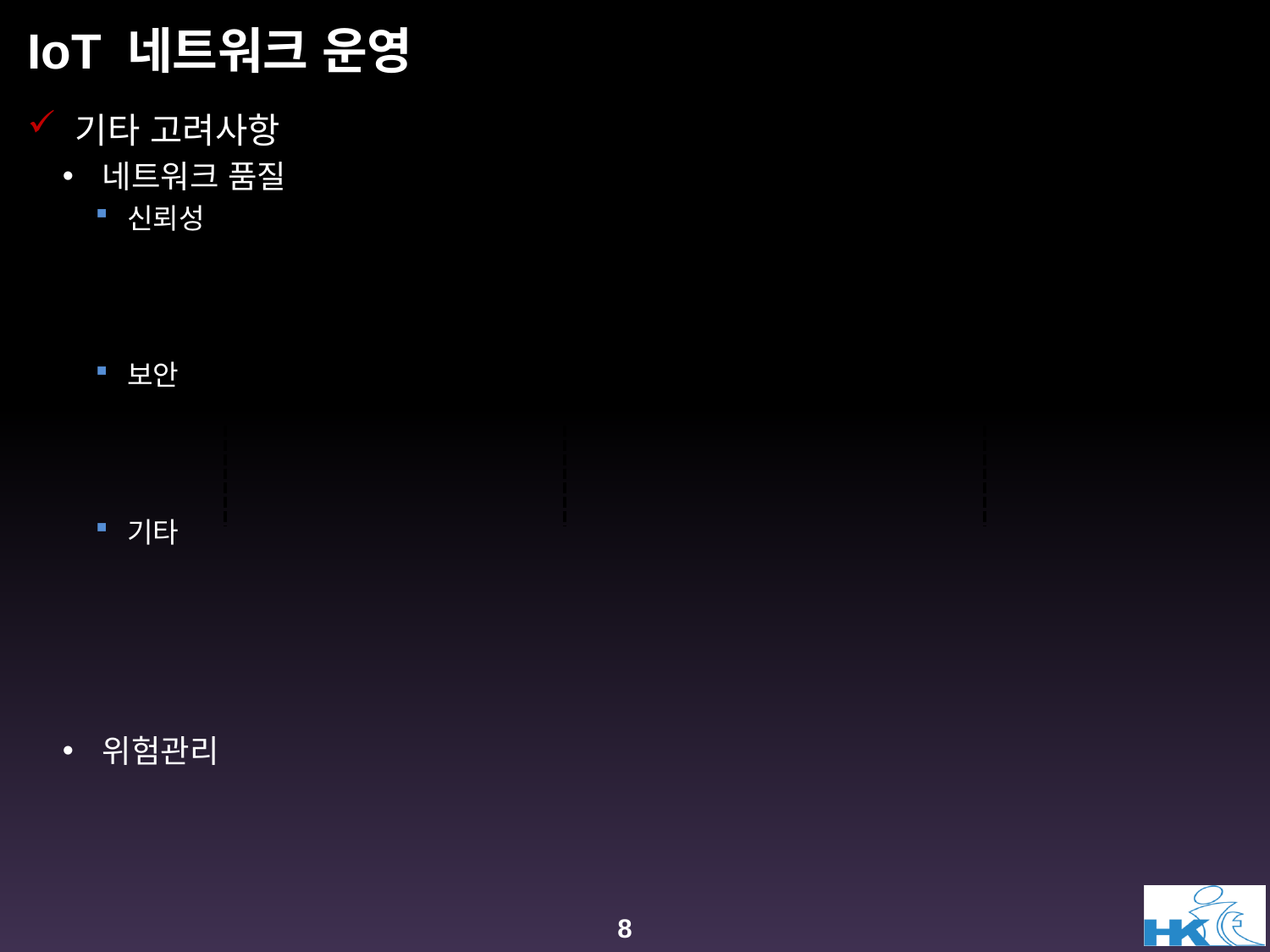

# IoT 네트워크 운영
기타 고려사항
네트워크 품질
신뢰성

보안

기타

위험관리

8